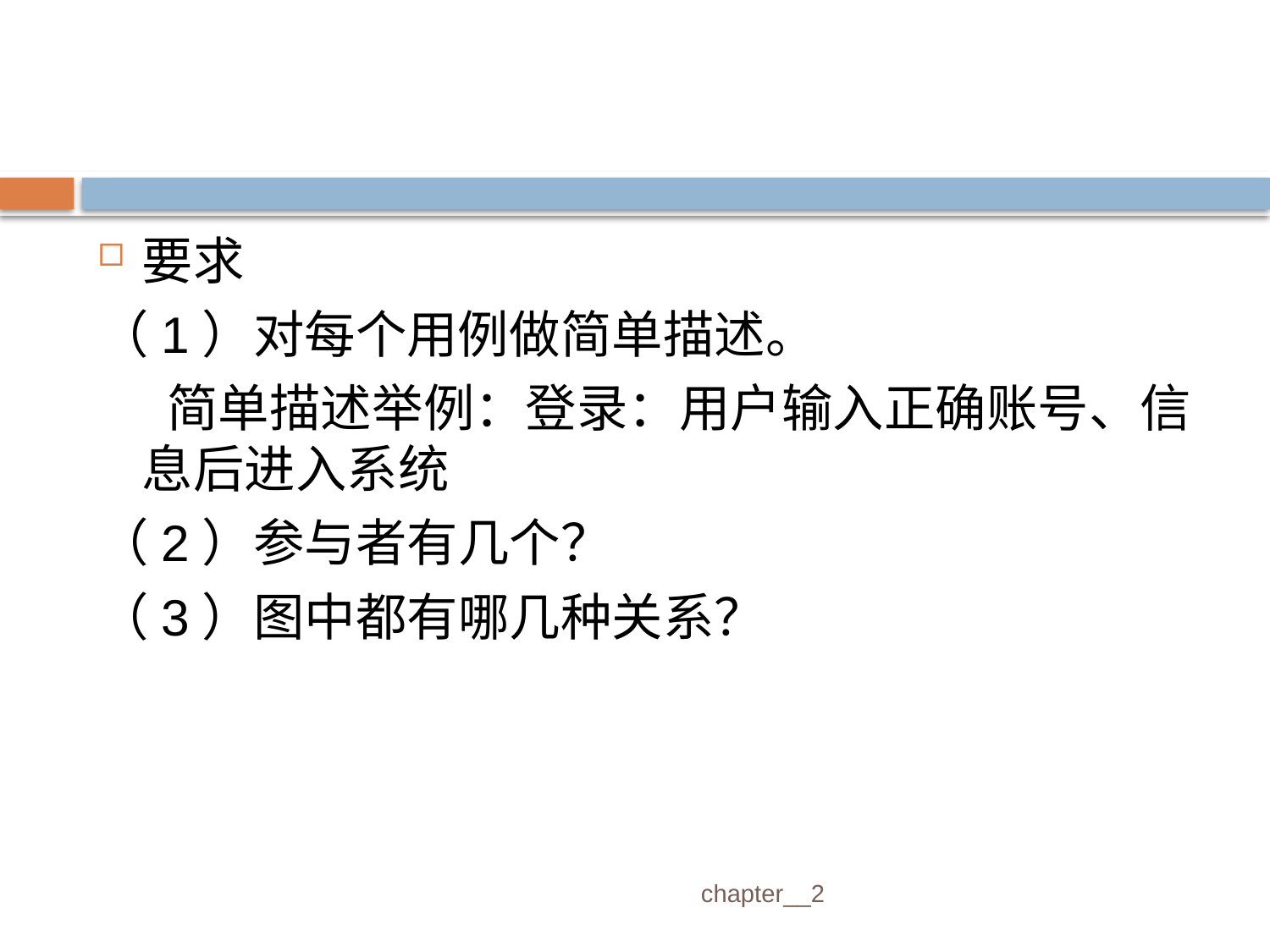

#
68
要求
（1）对每个用例做简单描述。
     简单描述举例：登录：用户输入正确账号、信息后进入系统
（2）参与者有几个？
（3）图中都有哪几种关系？

 chapter__2